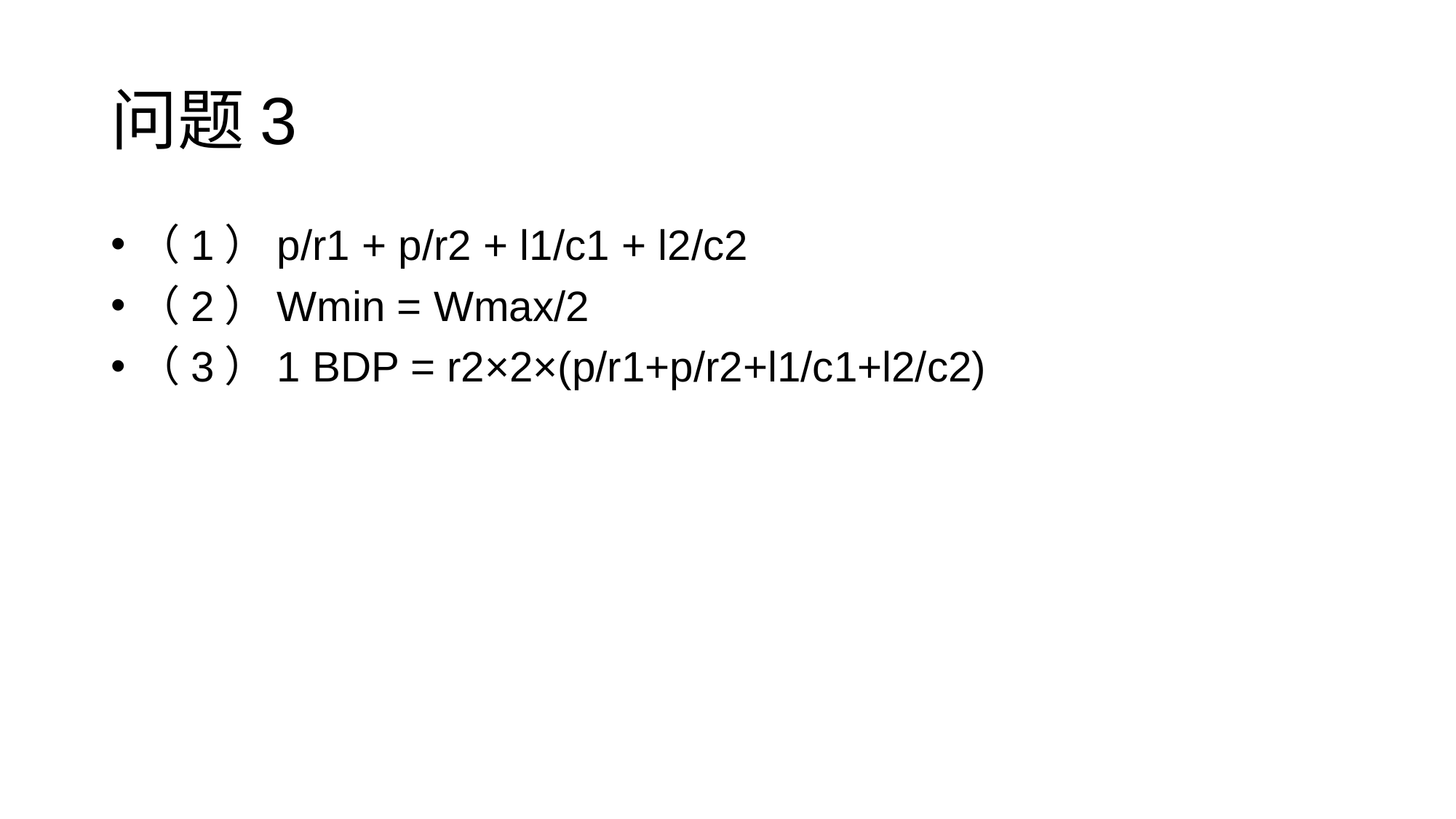

# 问题3
（1）p/r1 + p/r2 + l1/c1 + l2/c2
（2）Wmin = Wmax/2
（3）1 BDP = r2×2×(p/r1+p/r2+l1/c1+l2/c2)